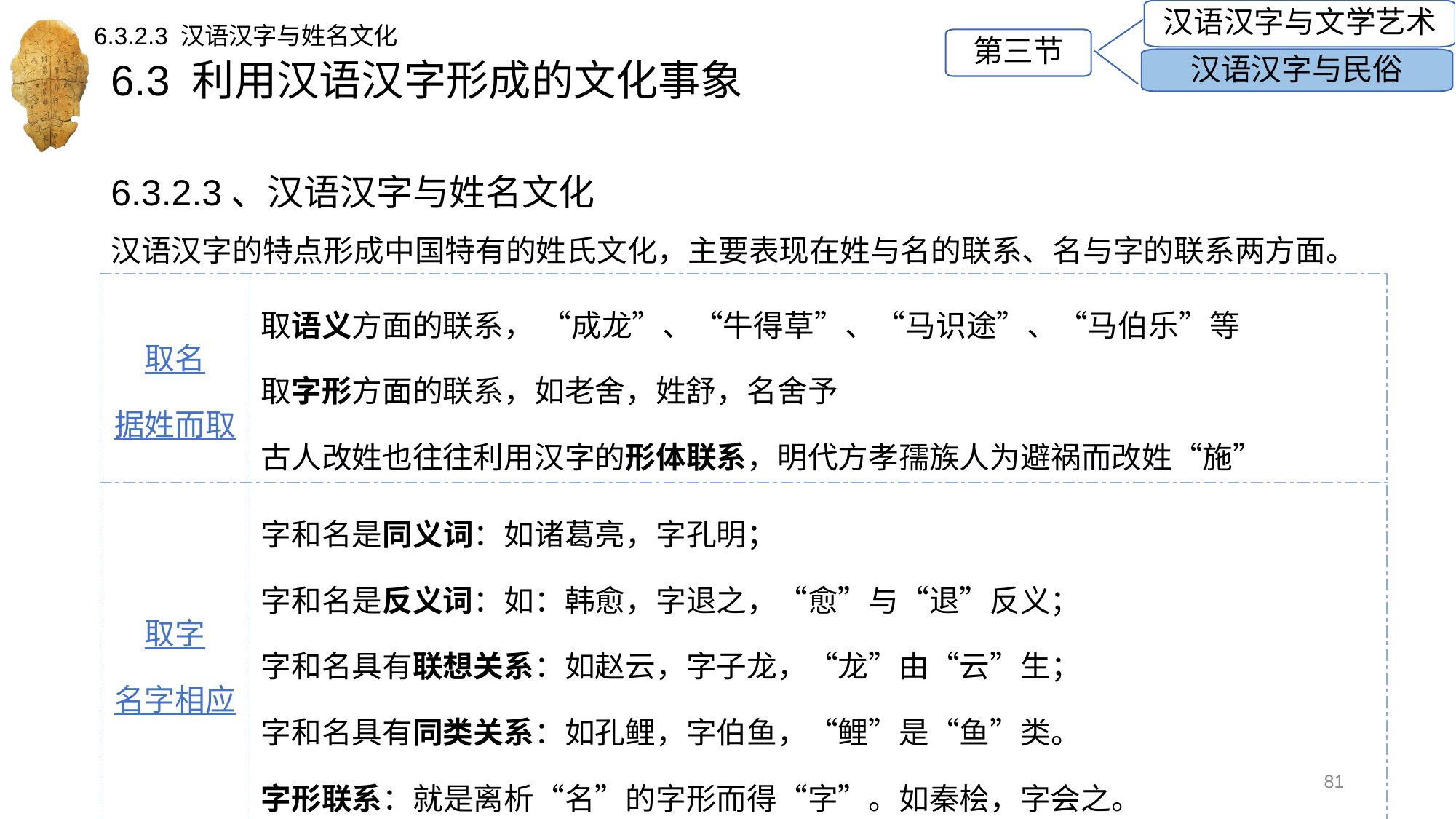

汉语汉字与文学艺术

6.3.2.3 汉语汉字与姓名文化
第三节
# 6.3 利用汉语汉字形成的文化事象
汉语汉字与民俗

6.3.2.3、汉语汉字与姓名文化
汉语汉字的特点形成中国特有的姓氏文化，主要表现在姓与名的联系、名与字的联系两方面。
| 取名 据姓而取 | 取语义方面的联系， “成龙”、“牛得草”、“马识途”、“马伯乐”等 取字形方面的联系，如老舍，姓舒，名舍予 古人改姓也往往利用汉字的形体联系，明代方孝孺族人为避祸而改姓“施” |
| --- | --- |
| 取字 名字相应 | 字和名是同义词：如诸葛亮，字孔明； 字和名是反义词：如：韩愈，字退之，“愈”与“退”反义； 字和名具有联想关系：如赵云，字子龙，“龙”由“云”生； 字和名具有同类关系：如孔鲤，字伯鱼，“鲤”是“鱼”类。 字形联系：就是离析“名”的字形而得“字”。如秦桧，字会之。 |
81